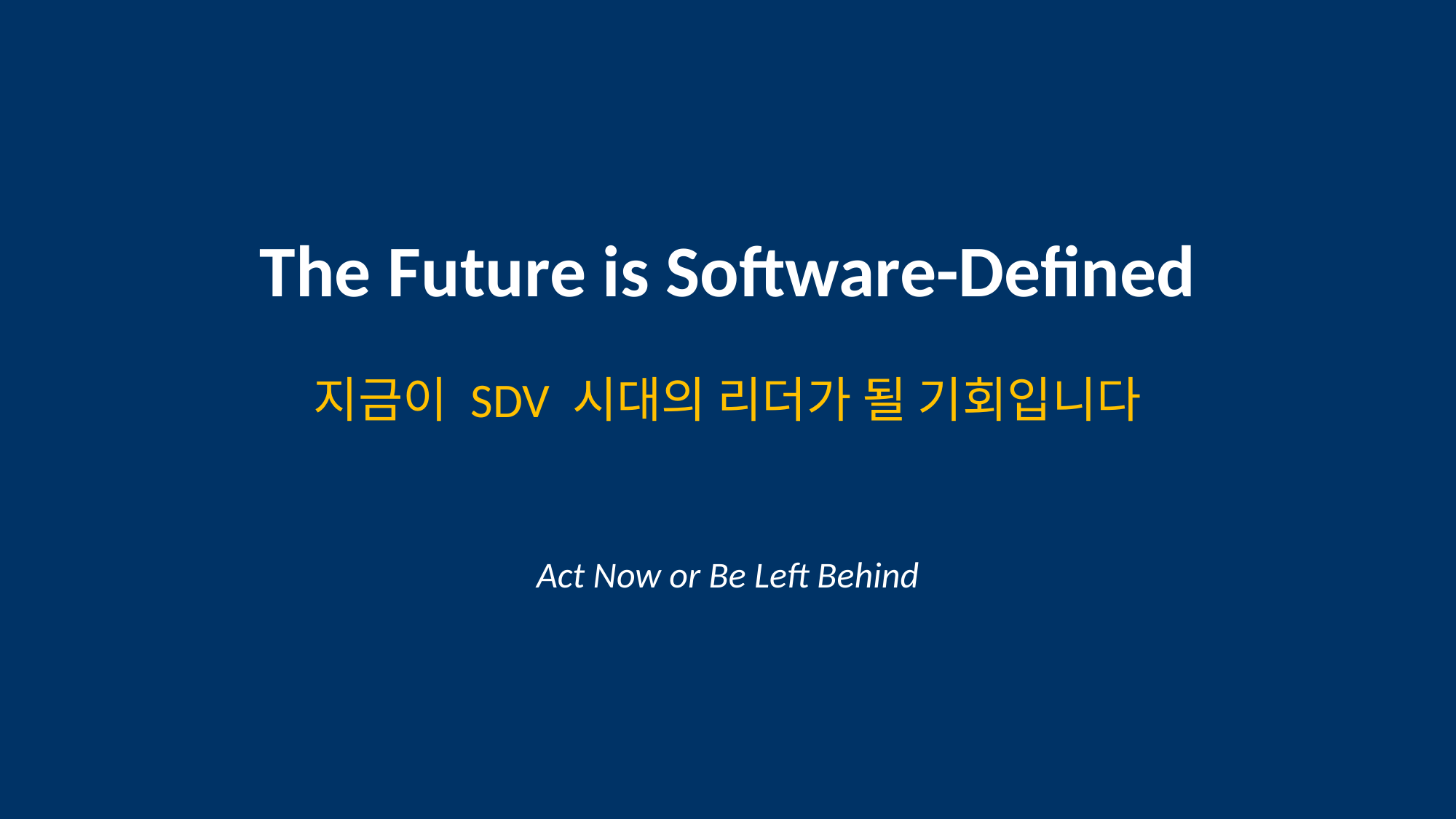

The Future is Software-Defined
지금이 SDV 시대의 리더가 될 기회입니다
Act Now or Be Left Behind